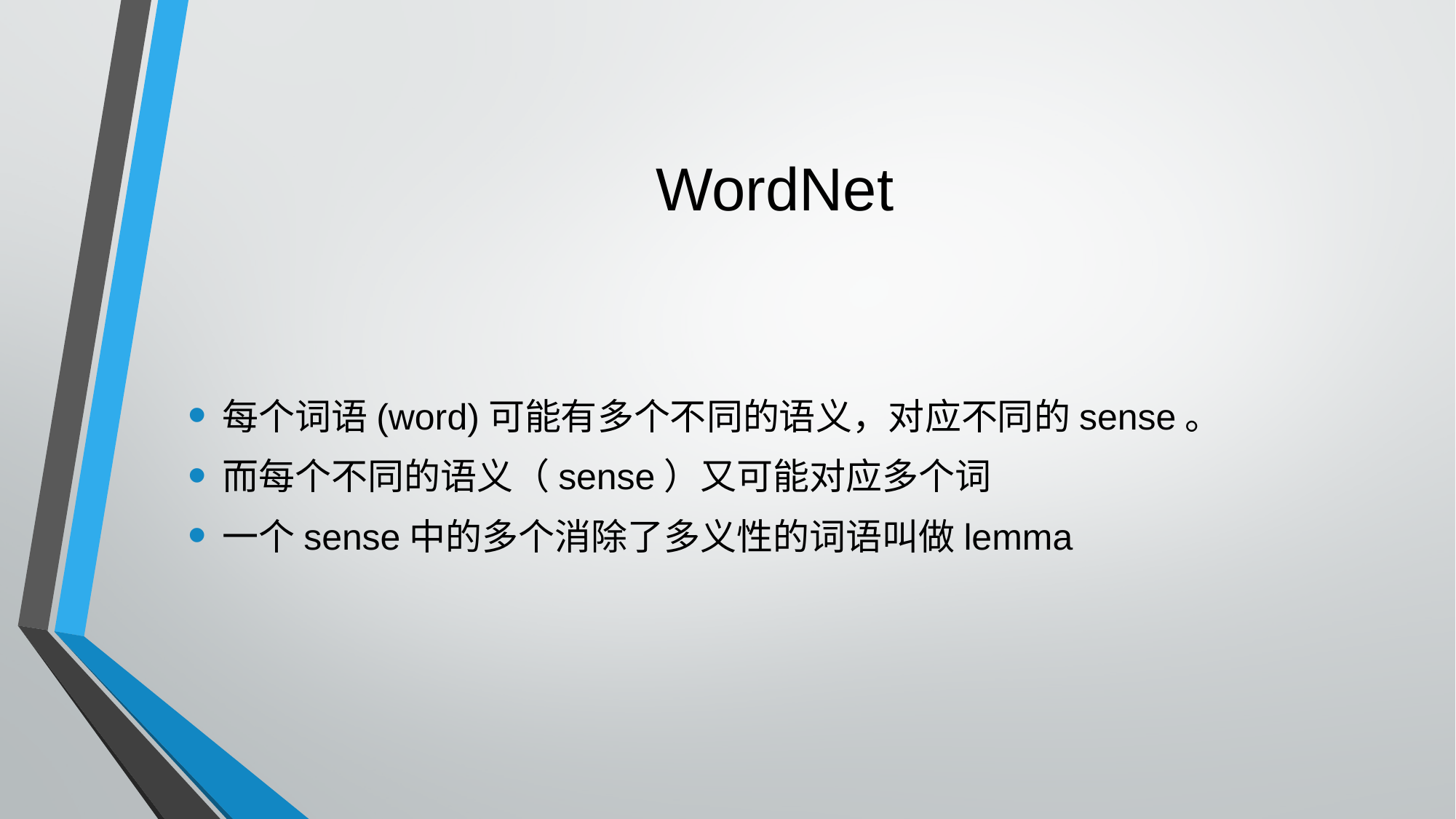

# WordNet
每个词语(word)可能有多个不同的语义，对应不同的sense。
而每个不同的语义（sense）又可能对应多个词
一个sense中的多个消除了多义性的词语叫做lemma